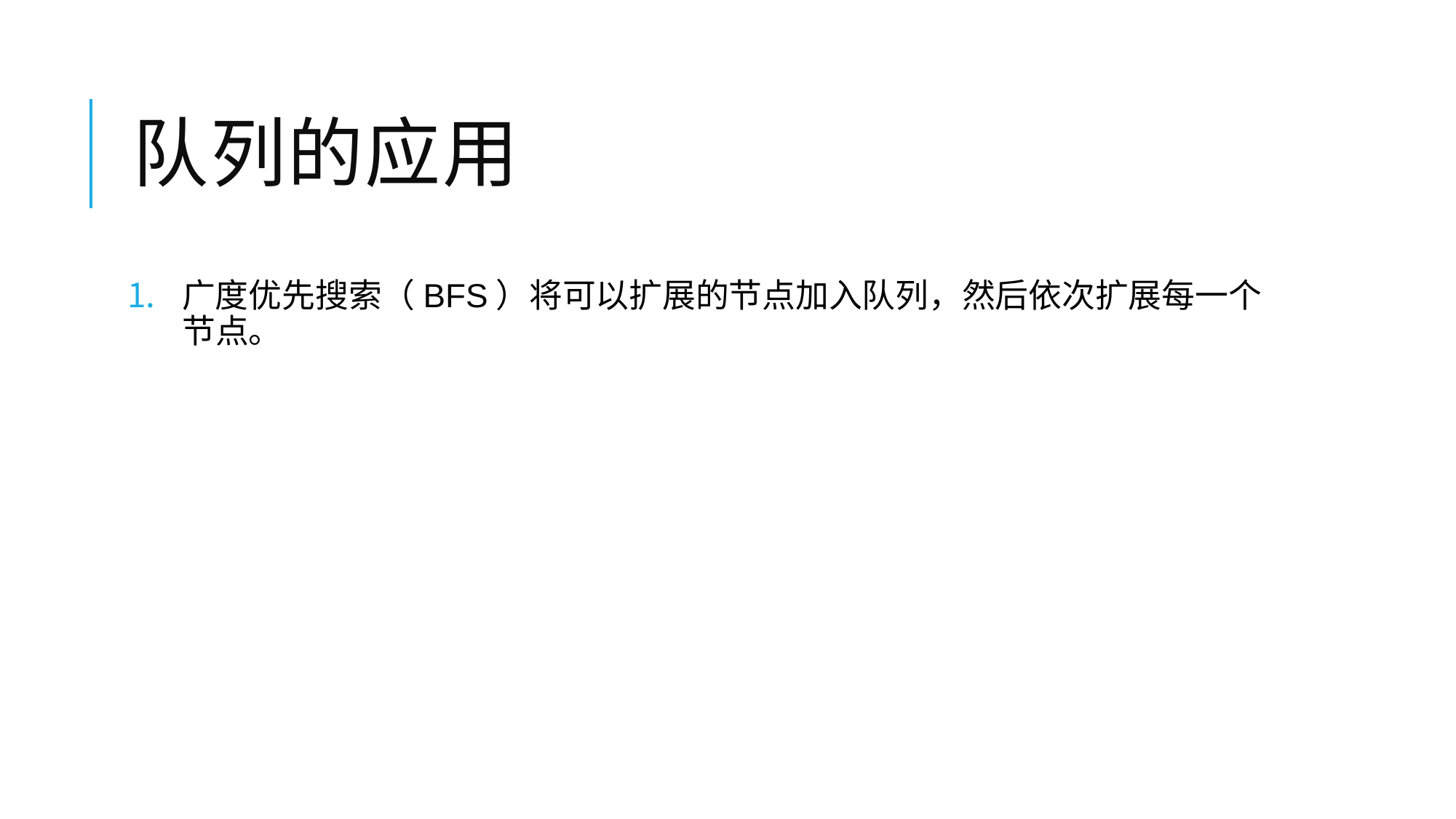

# 队列的应用
广度优先搜索（BFS）将可以扩展的节点加入队列，然后依次扩展每一个节点。